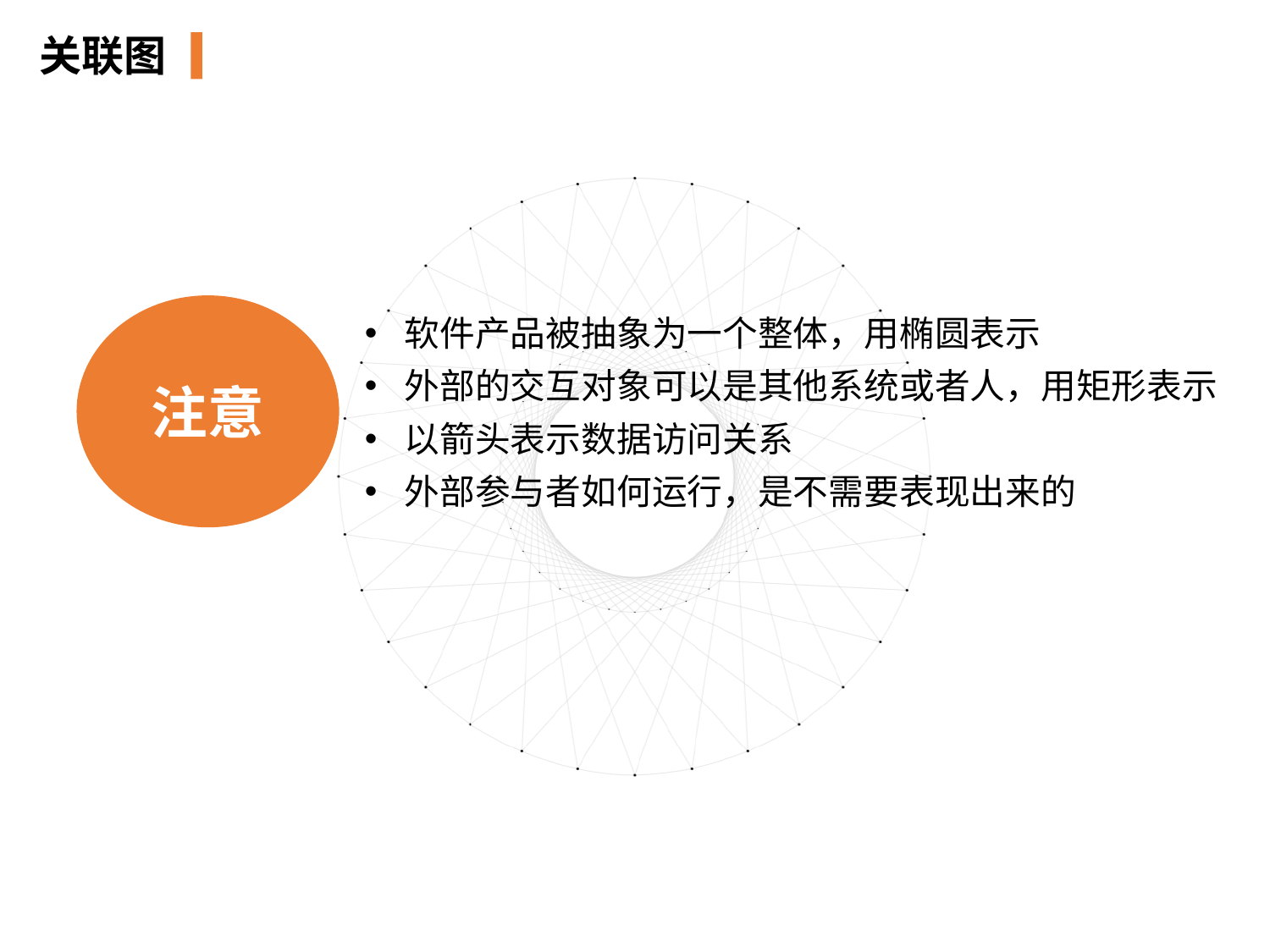

关联图

软件产品被抽象为一个整体，用椭圆表示
外部的交互对象可以是其他系统或者人，用矩形表示
以箭头表示数据访问关系
外部参与者如何运行，是不需要表现出来的
注意